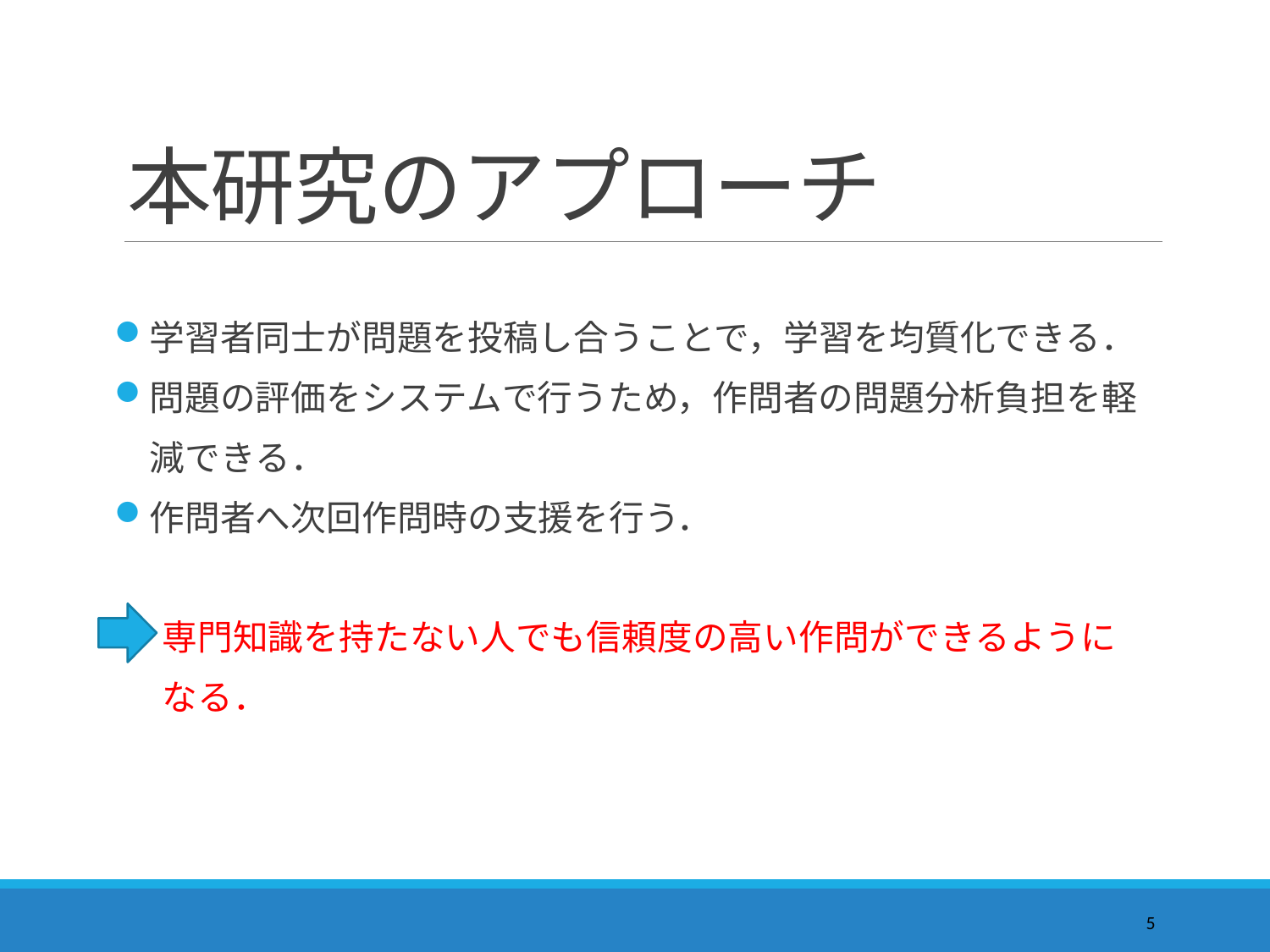

# 本研究のアプローチ

学習者同士が問題を投稿し合うことで，学習を均質化できる．
問題の評価をシステムで行うため，作問者の問題分析負担を軽
　減できる．
作問者へ次回作問時の支援を行う．

　専門知識を持たない人でも信頼度の高い作問ができるように
　なる．

5